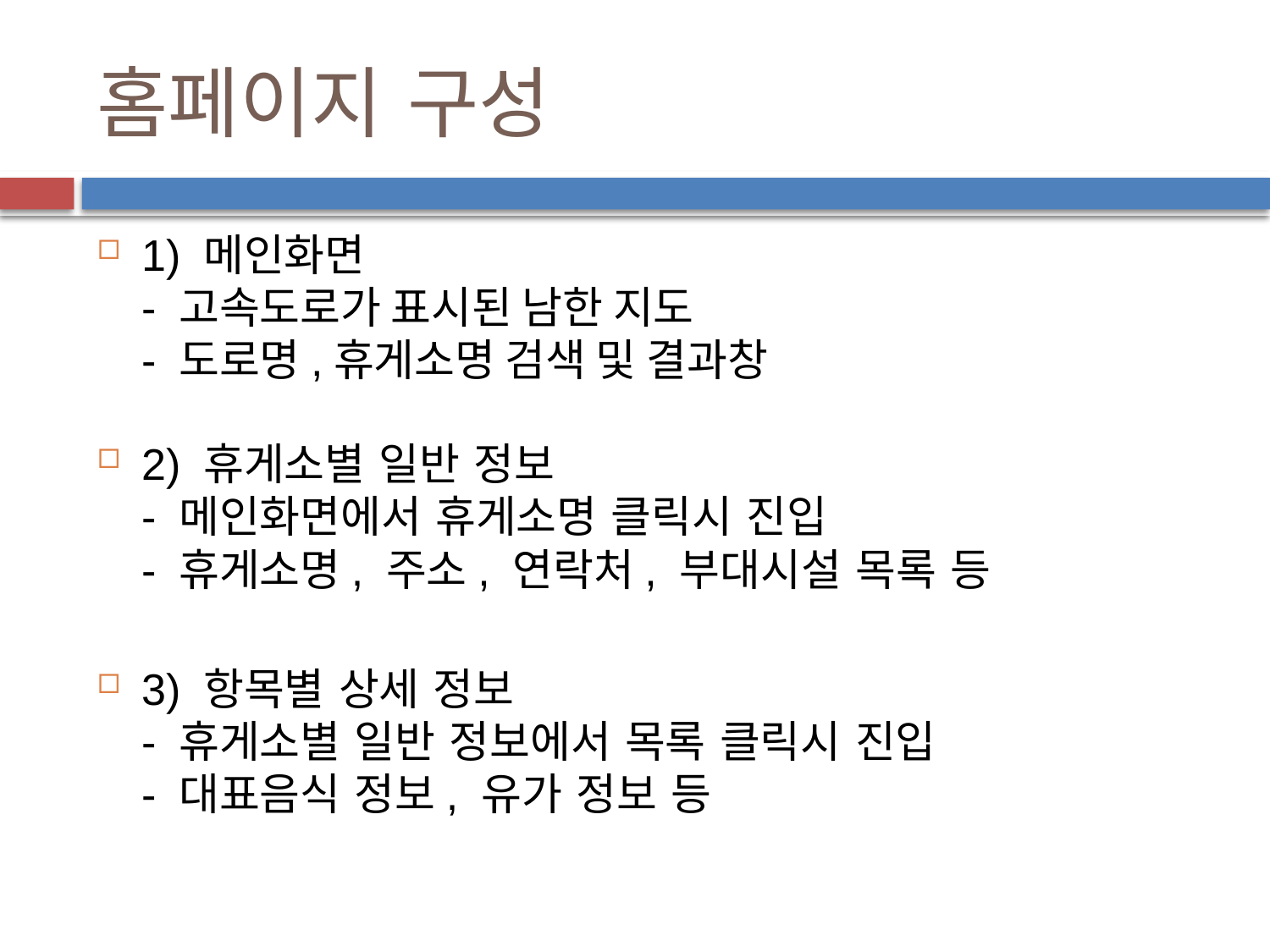

홈페이지 구성
1) 메인화면
- 고속도로가 표시된 남한 지도
- 도로명,휴게소명 검색 및 결과창
2) 휴게소별 일반 정보
- 메인화면에서 휴게소명 클릭시 진입
- 휴게소명, 주소, 연락처, 부대시설 목록 등
3) 항목별 상세 정보
- 휴게소별 일반 정보에서 목록 클릭시 진입
- 대표음식 정보, 유가 정보 등